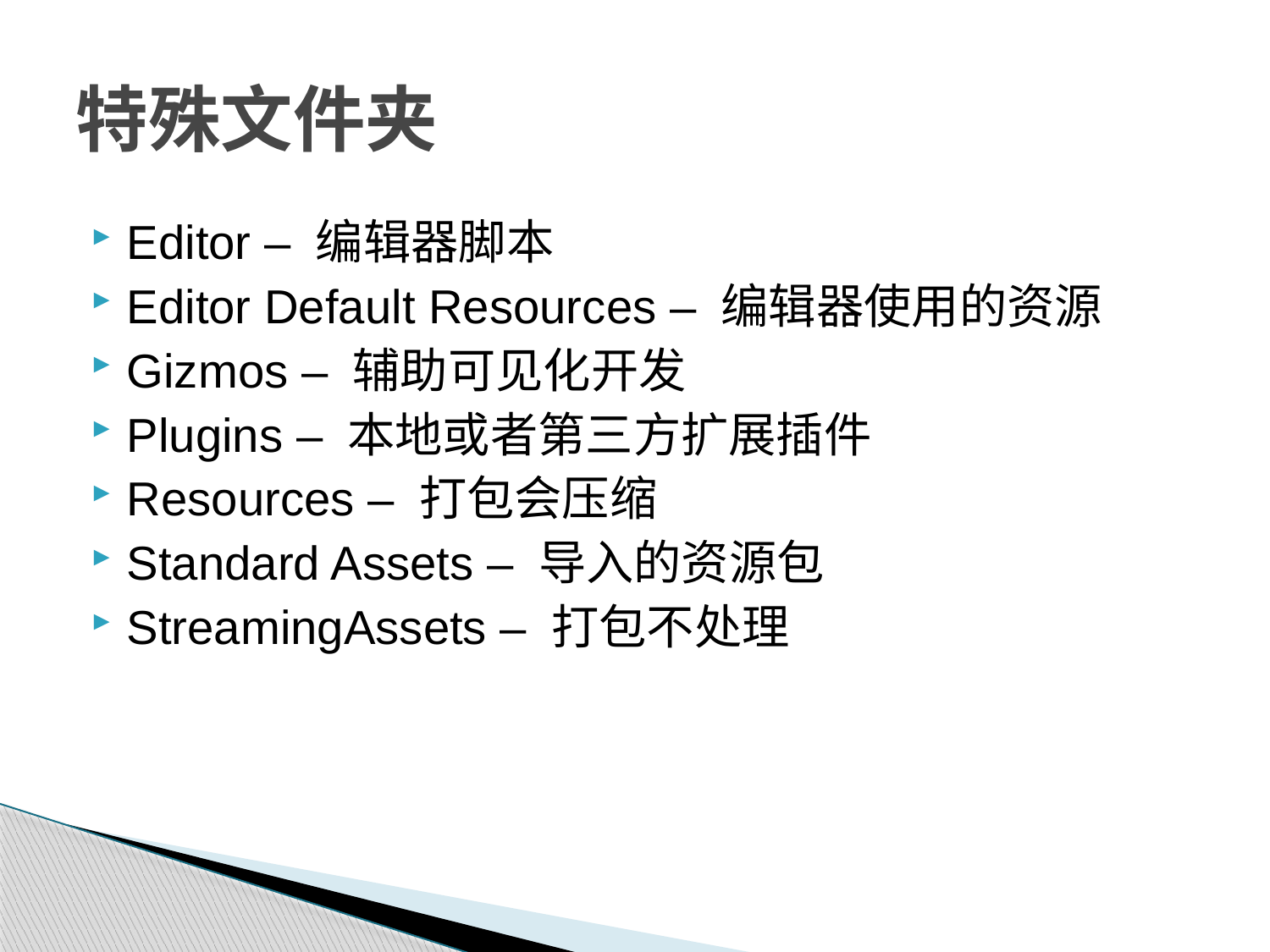

# 特殊文件夹
Editor – 编辑器脚本
Editor Default Resources – 编辑器使用的资源
Gizmos – 辅助可见化开发
Plugins – 本地或者第三方扩展插件
Resources – 打包会压缩
Standard Assets – 导入的资源包
StreamingAssets – 打包不处理